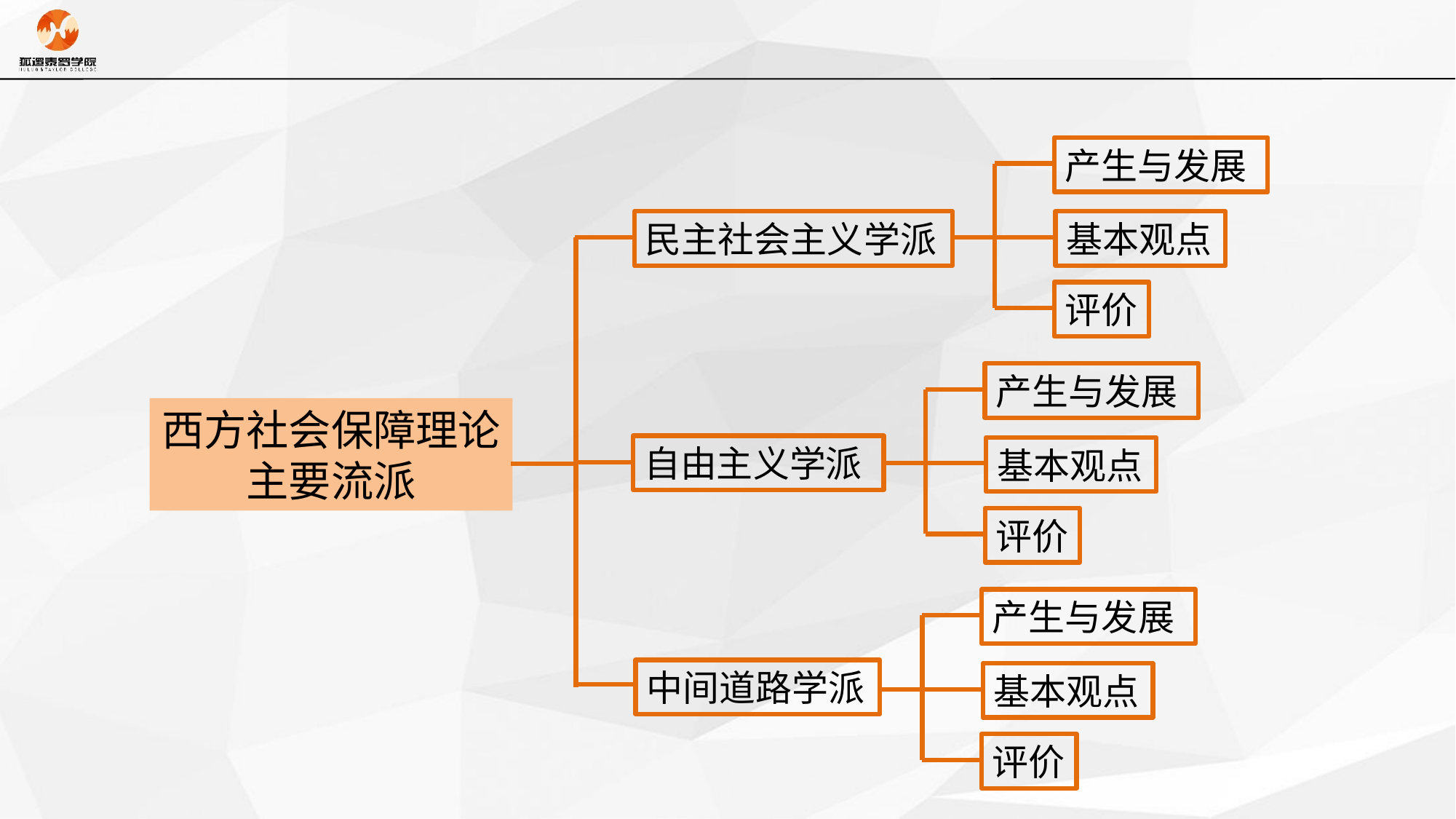

产生与发展
基本观点
评价
民主社会主义学派
西方社会保障理论主要流派
自由主义学派
中间道路学派
产生与发展
基本观点
评价
产生与发展
基本观点
评价